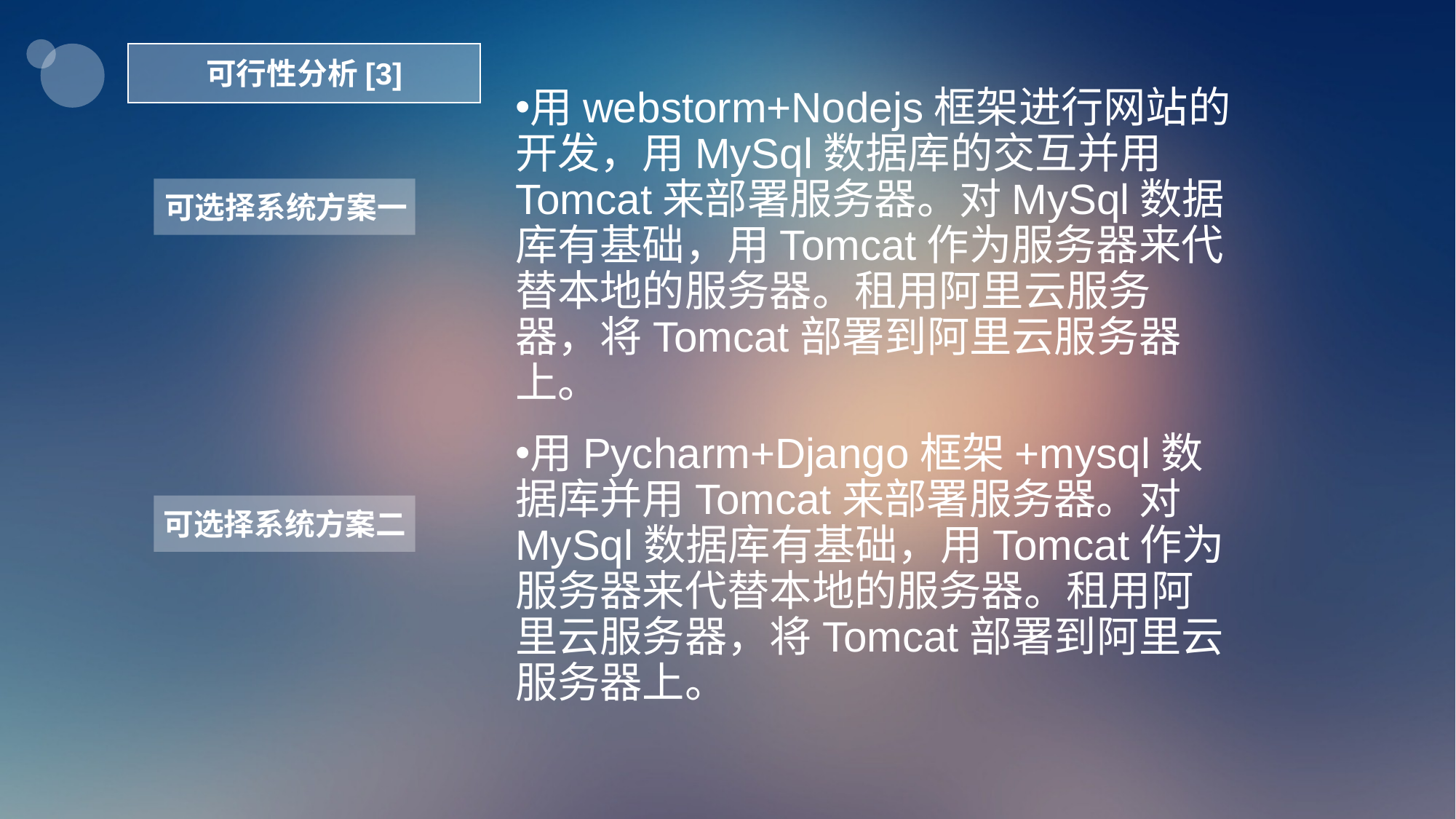

可行性分析[3]
用webstorm+Nodejs框架进行网站的开发，用MySql数据库的交互并用Tomcat来部署服务器。对MySql数据库有基础，用Tomcat作为服务器来代替本地的服务器。租用阿里云服务器，将Tomcat部署到阿里云服务器上。

可选择系统方案一
用Pycharm+Django框架+mysql数据库并用Tomcat来部署服务器。对MySql数据库有基础，用Tomcat作为服务器来代替本地的服务器。租用阿里云服务器，将Tomcat部署到阿里云服务器上。

可选择系统方案二